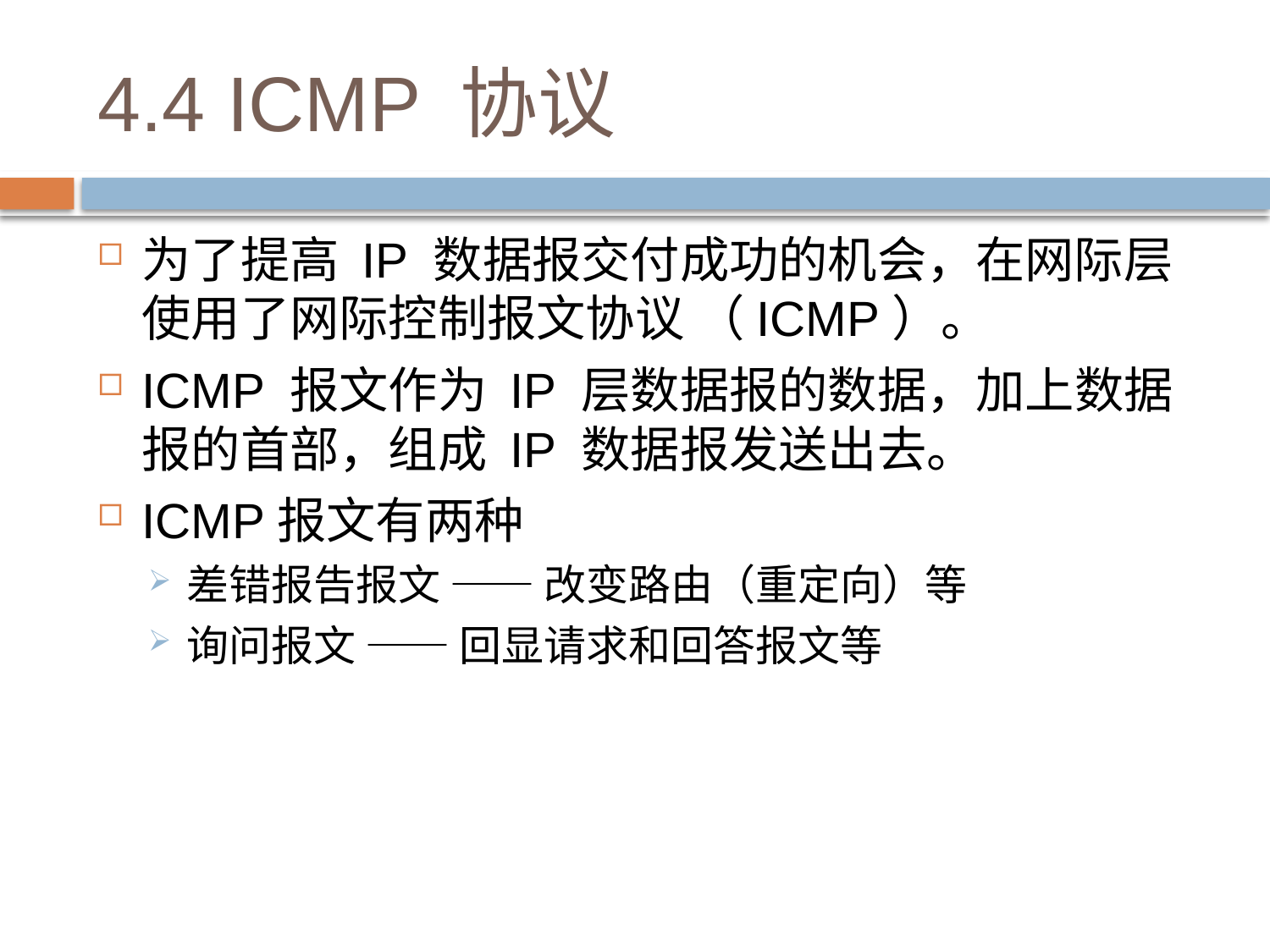

# 4.4 ICMP 协议
为了提高 IP 数据报交付成功的机会，在网际层使用了网际控制报文协议 （ICMP）。
ICMP 报文作为 IP 层数据报的数据，加上数据报的首部，组成 IP 数据报发送出去。
ICMP报文有两种
差错报告报文 —— 改变路由（重定向）等
询问报文 —— 回显请求和回答报文等